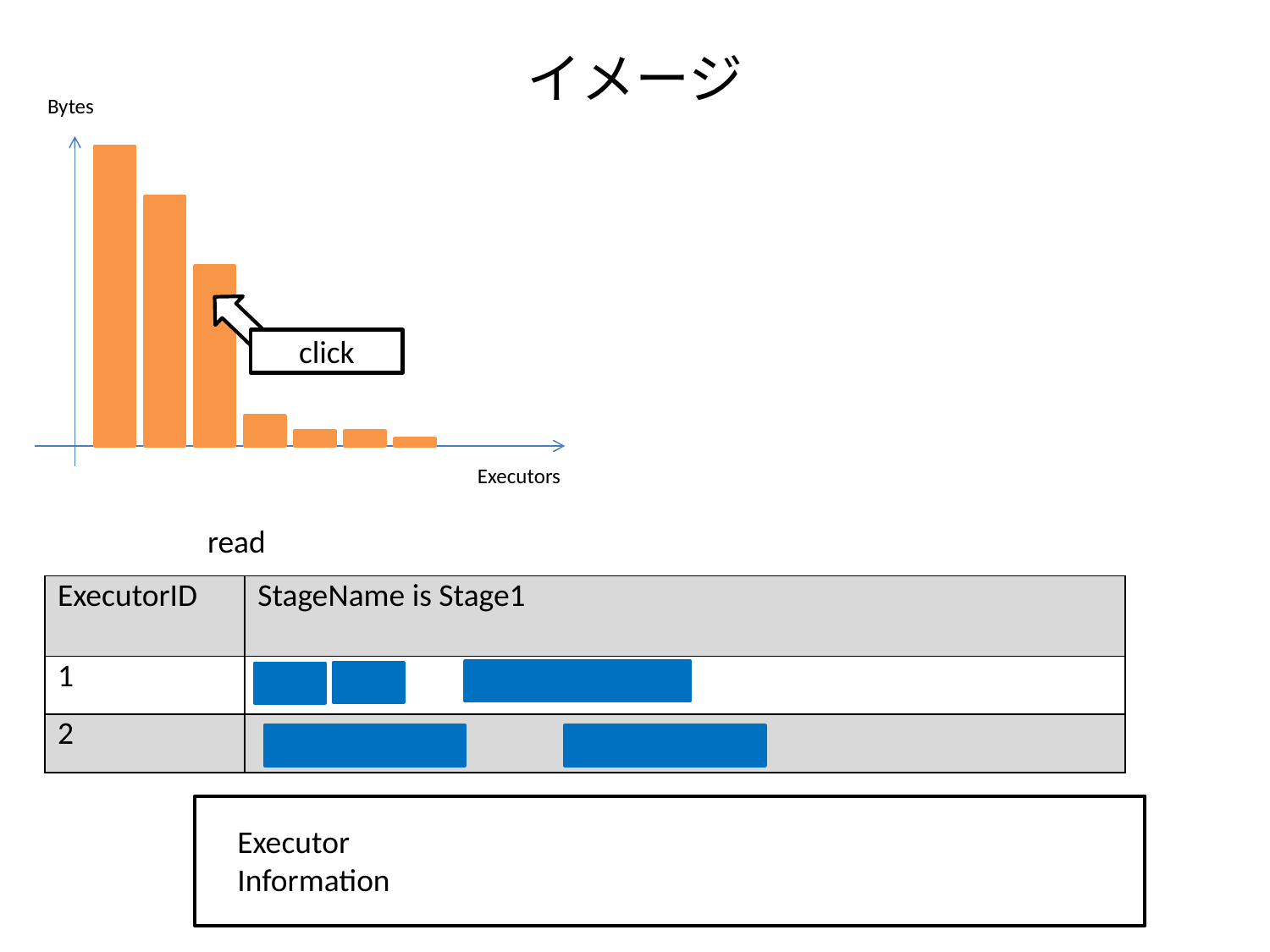

# イメージ
Bytes

Executors
read

click
| ExecutorID | StageName is Stage1 |
| --- | --- |
| 1 |  |
| 2 |  |

Executor Information